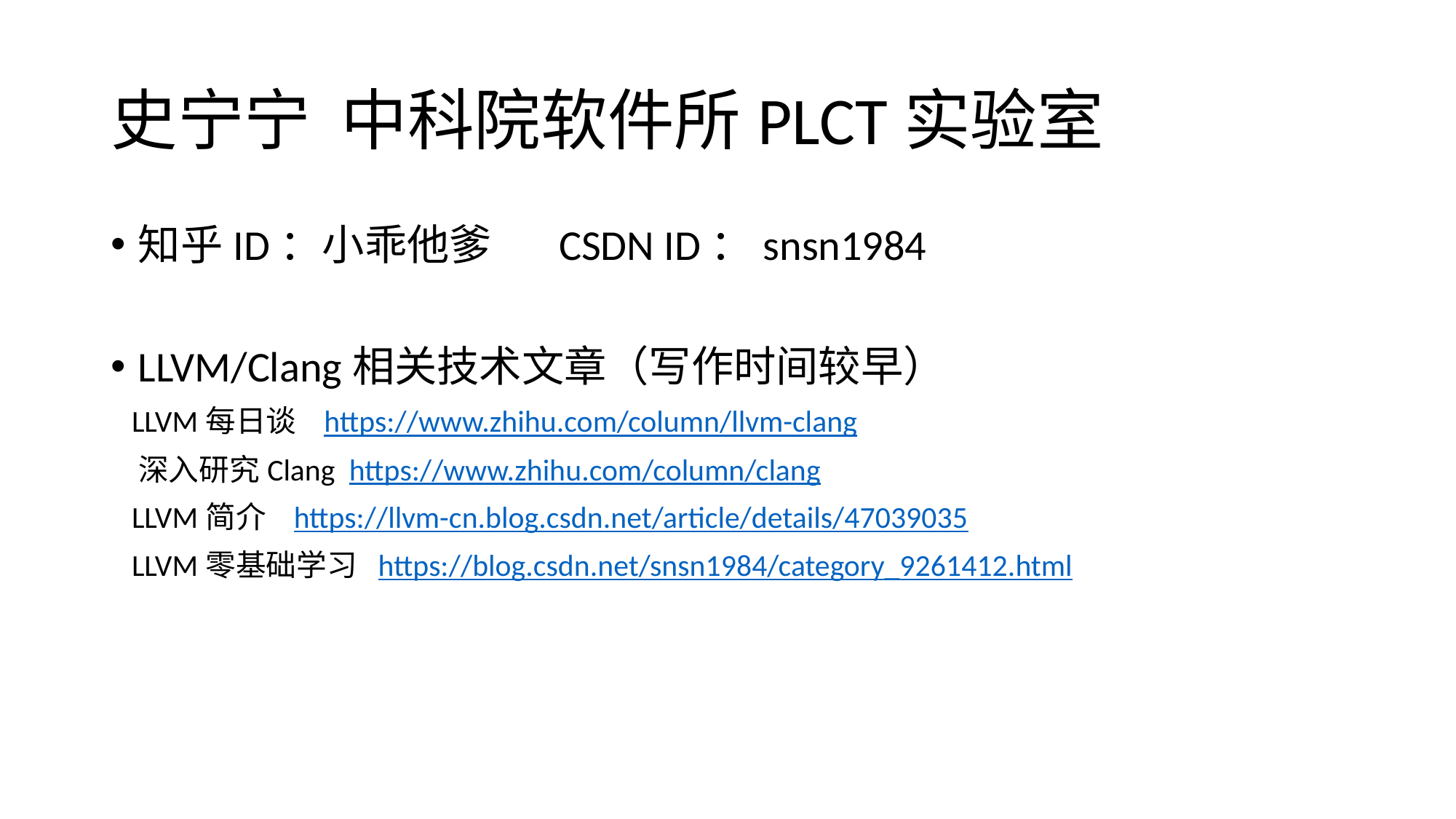

# 史宁宁  中科院软件所PLCT实验室
知乎ID：小乖他爹      CSDN ID：snsn1984

LLVM/Clang相关技术文章（写作时间较早）
   LLVM每日谈   https://www.zhihu.com/column/llvm-clang
   深入研究Clang  https://www.zhihu.com/column/clang
   LLVM简介   https://llvm-cn.blog.csdn.net/article/details/47039035
   LLVM零基础学习  https://blog.csdn.net/snsn1984/category_9261412.html